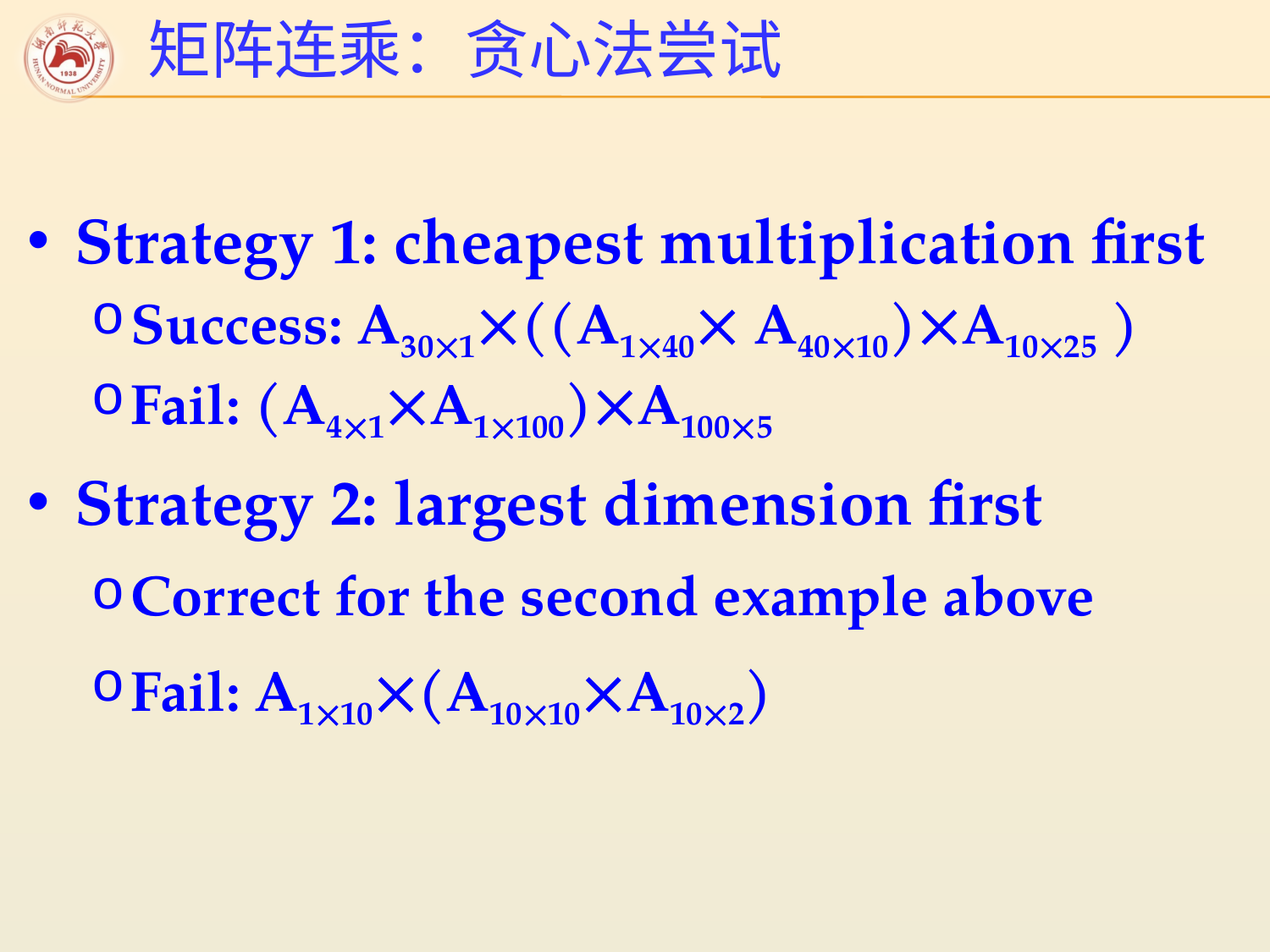

# 矩阵连乘：贪心法尝试
Strategy 1: cheapest multiplication first
Success: A30×1×((A1×40× A40×10)×A10×25 )
Fail: (A4×1×A1×100)×A100×5
Strategy 2: largest dimension first
Correct for the second example above
Fail: A1×10×(A10×10×A10×2)